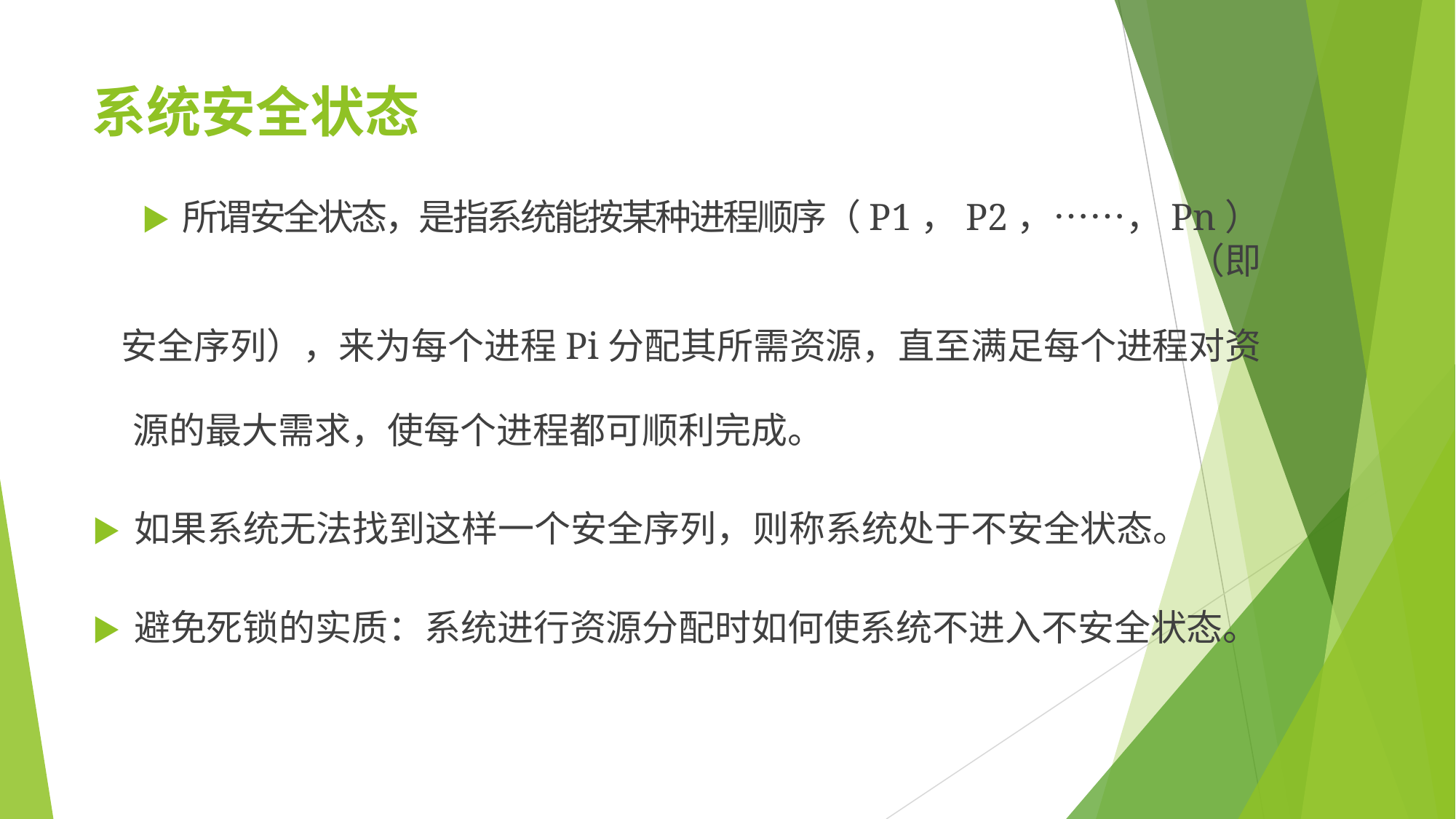

# 系统安全状态
▶	所谓安全状态，是指系统能按某种进程顺序（P1，P2，……，Pn）（即

安全序列），来为每个进程Pi分配其所需资源，直至满足每个进程对资

源的最大需求，使每个进程都可顺利完成。

▶	如果系统无法找到这样一个安全序列，则称系统处于不安全状态。

▶	避免死锁的实质：系统进行资源分配时如何使系统不进入不安全状态。